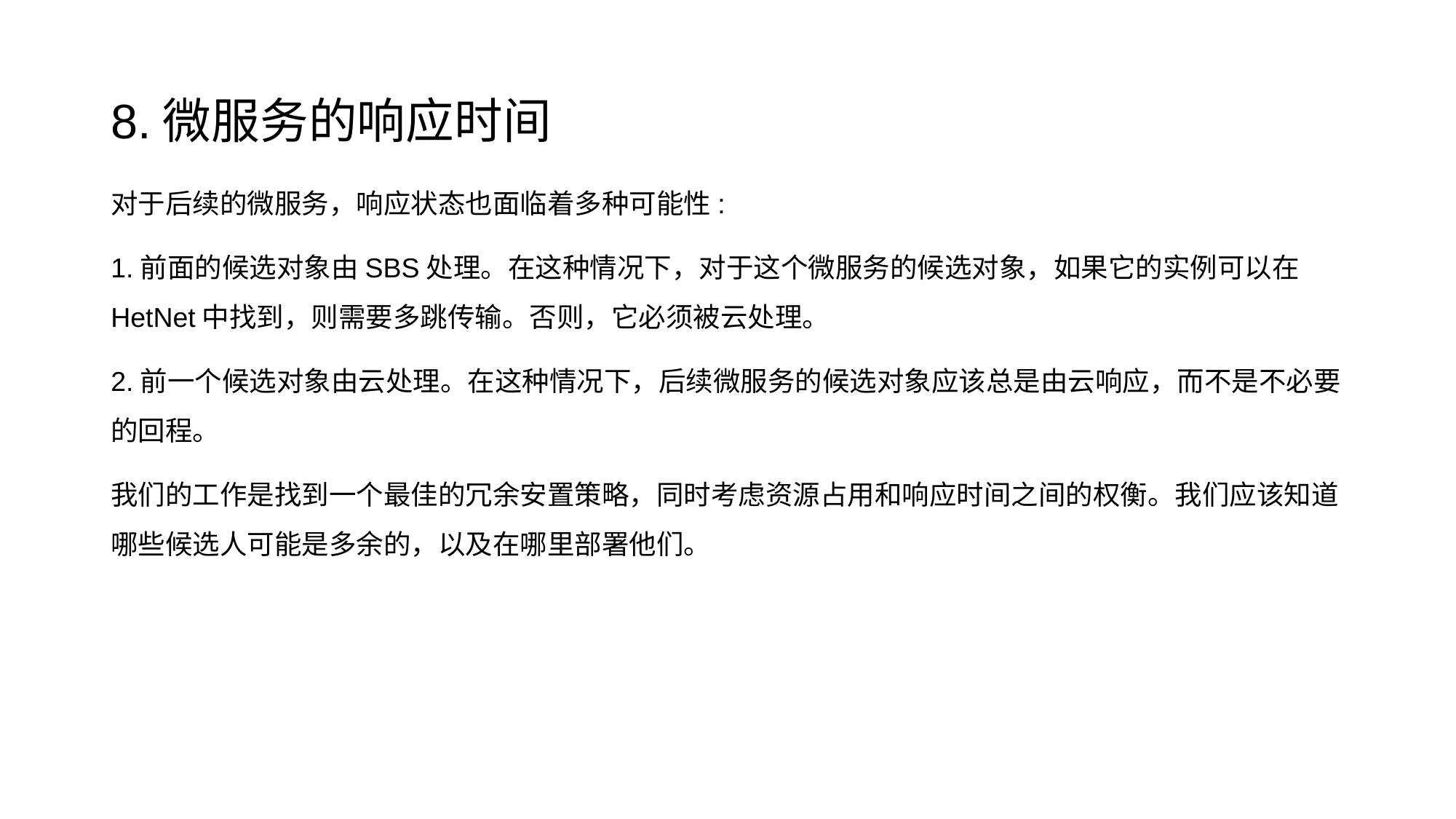

# 8.微服务的响应时间
对于后续的微服务，响应状态也面临着多种可能性:
1.前面的候选对象由SBS处理。在这种情况下，对于这个微服务的候选对象，如果它的实例可以在HetNet中找到，则需要多跳传输。否则，它必须被云处理。
2.前一个候选对象由云处理。在这种情况下，后续微服务的候选对象应该总是由云响应，而不是不必要的回程。
我们的工作是找到一个最佳的冗余安置策略，同时考虑资源占用和响应时间之间的权衡。我们应该知道哪些候选人可能是多余的，以及在哪里部署他们。